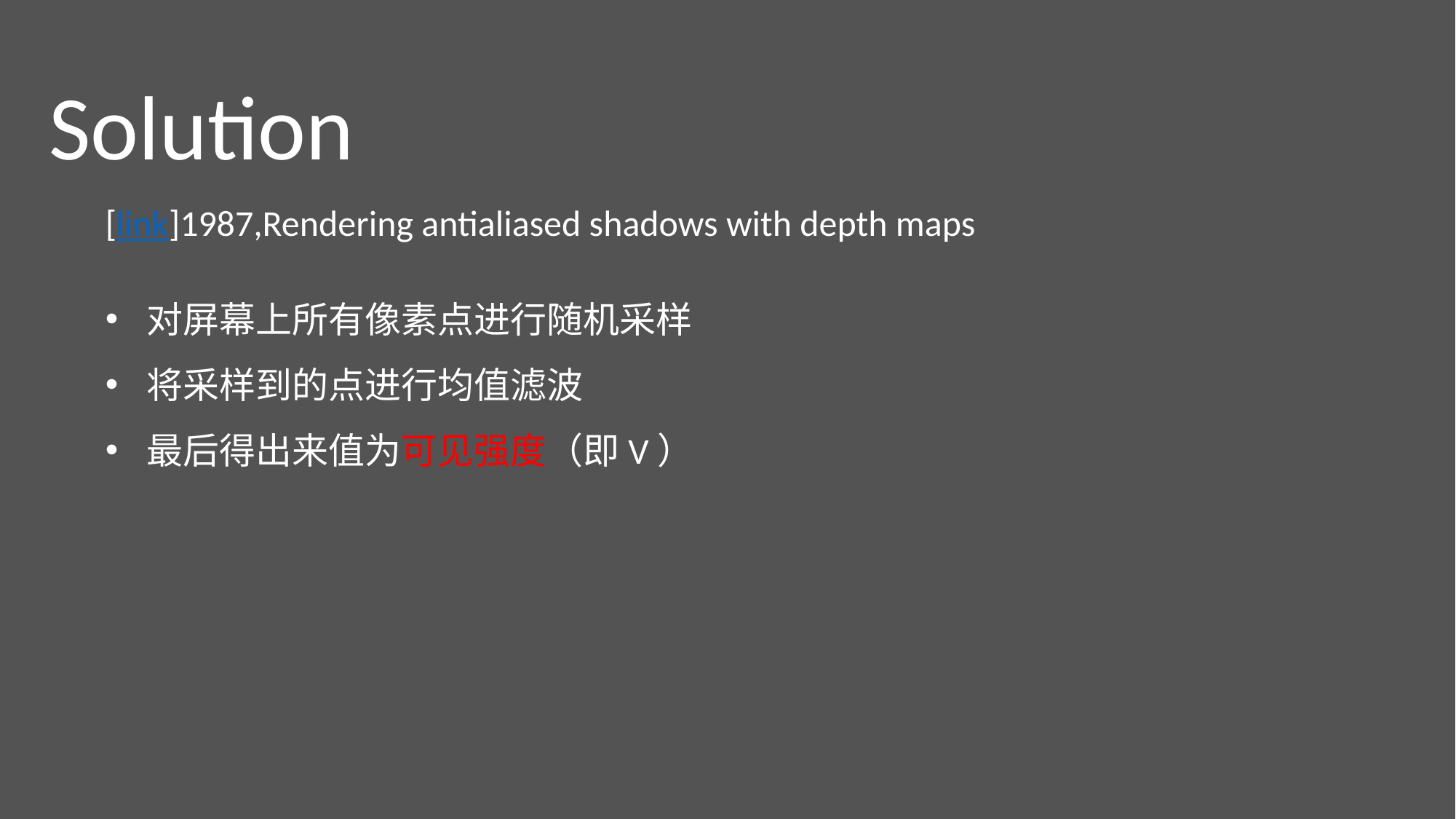

# Solution
[link]1987,Rendering antialiased shadows with depth maps

对屏幕上所有像素点进行随机采样
将采样到的点进行均值滤波
最后得出来值为可见强度（即V）